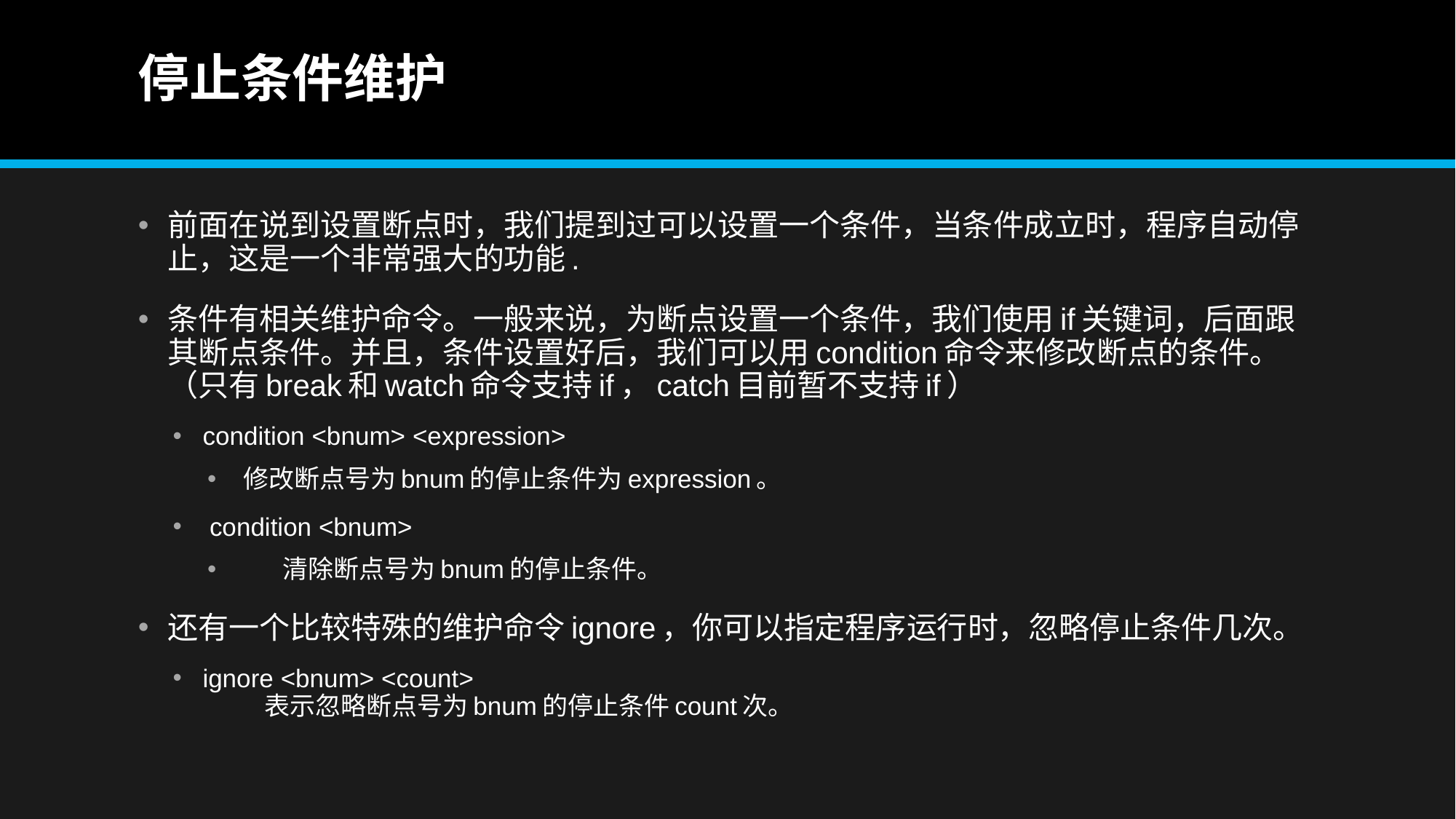

# 停止条件维护
前面在说到设置断点时，我们提到过可以设置一个条件，当条件成立时，程序自动停止，这是一个非常强大的功能.
条件有相关维护命令。一般来说，为断点设置一个条件，我们使用if关键词，后面跟其断点条件。并且，条件设置好后，我们可以用condition命令来修改断点的条件。（只有break和watch命令支持if，catch目前暂不支持if）
condition <bnum> <expression>
 修改断点号为bnum的停止条件为expression。
 condition <bnum>
        清除断点号为bnum的停止条件。
还有一个比较特殊的维护命令ignore，你可以指定程序运行时，忽略停止条件几次。
ignore <bnum> <count>
        表示忽略断点号为bnum的停止条件count次。